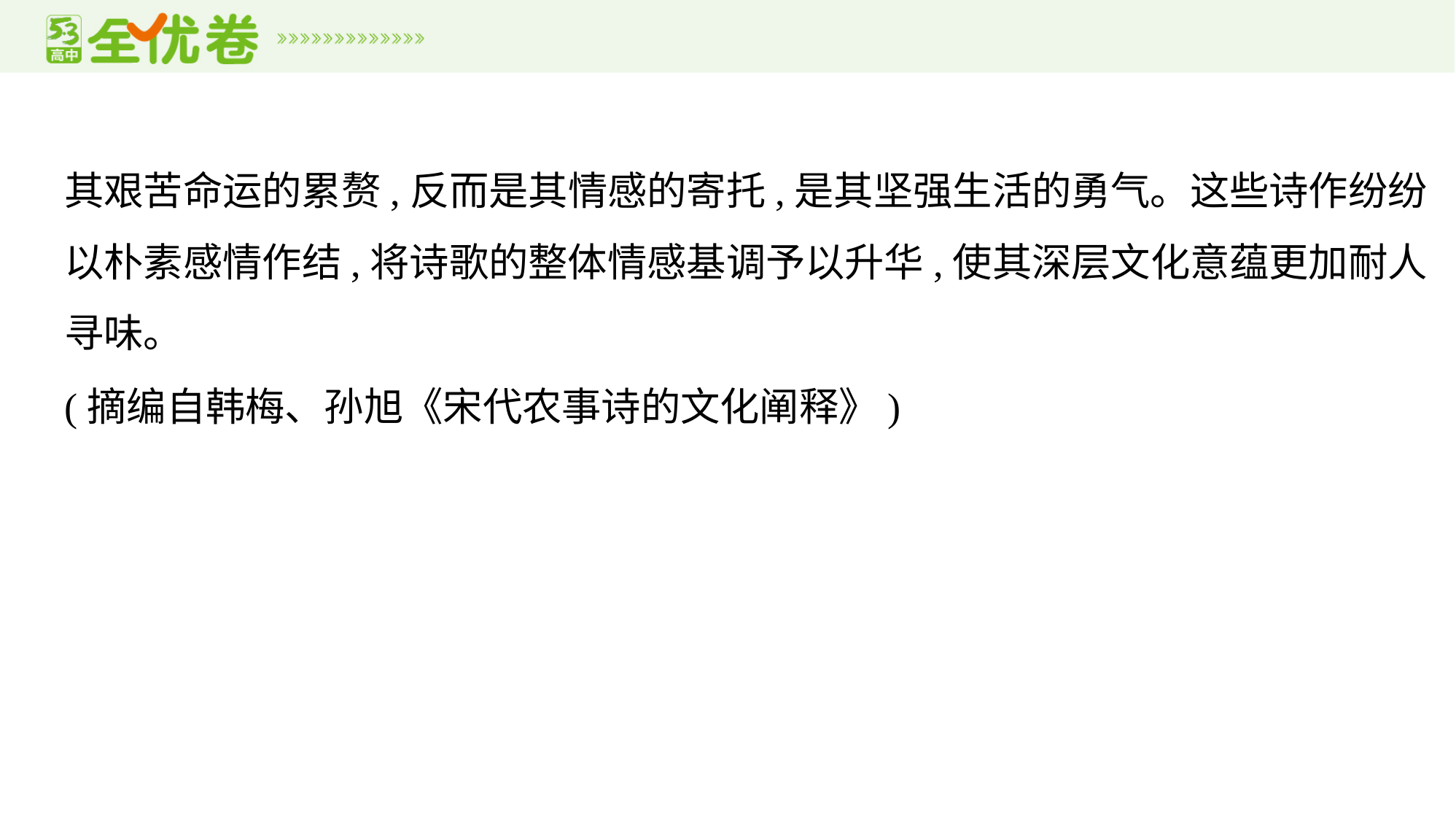

其艰苦命运的累赘,反而是其情感的寄托,是其坚强生活的勇气。这些诗作纷纷
以朴素感情作结,将诗歌的整体情感基调予以升华,使其深层文化意蕴更加耐人
寻味。
(摘编自韩梅、孙旭《宋代农事诗的文化阐释》)